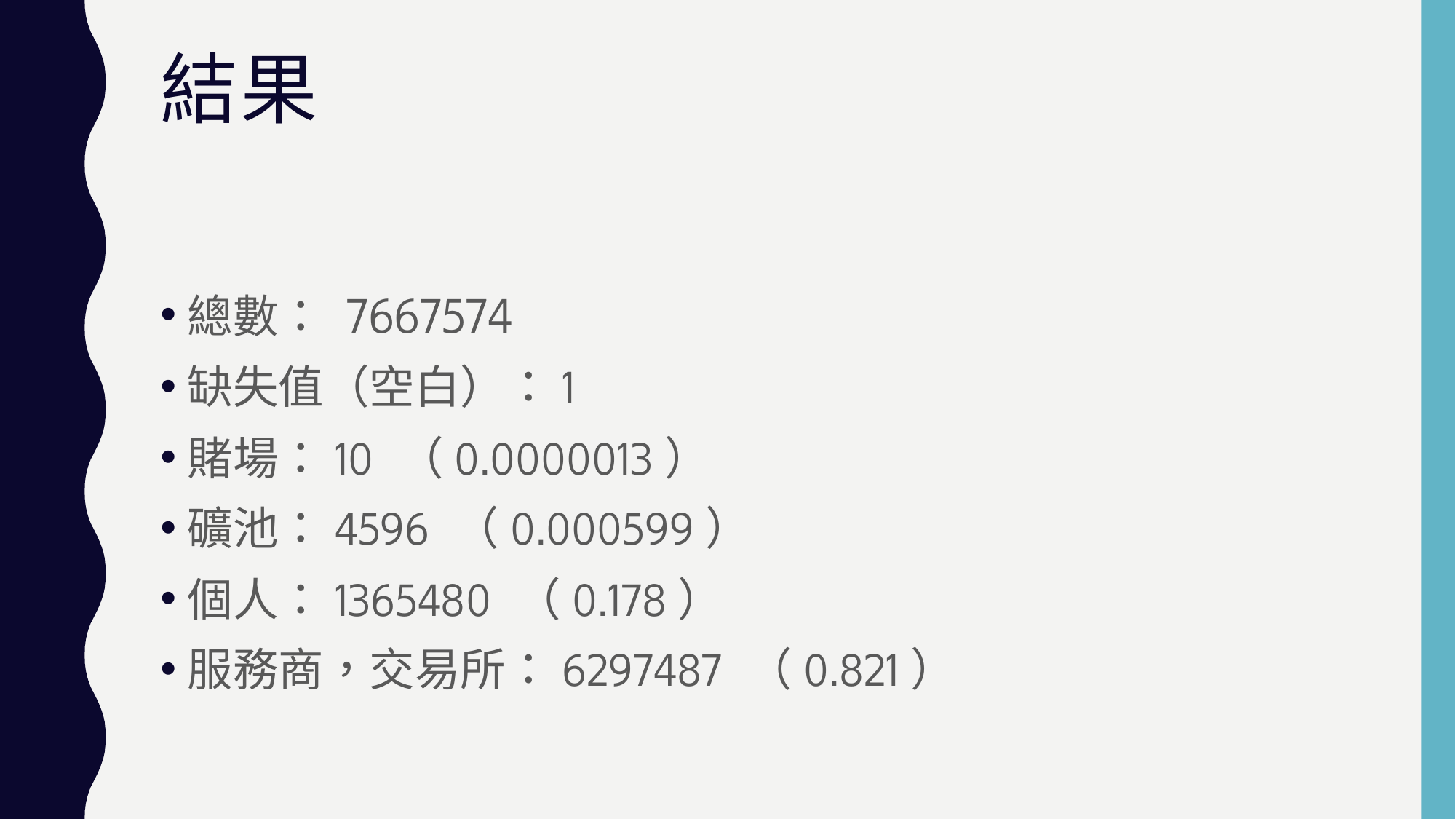

# 結果
總數： 7667574
缺失值（空白）：1
賭場：10 （0.0000013）
礦池：4596 （0.000599）
個人：1365480 （0.178）
服務商，交易所：6297487 （0.821）